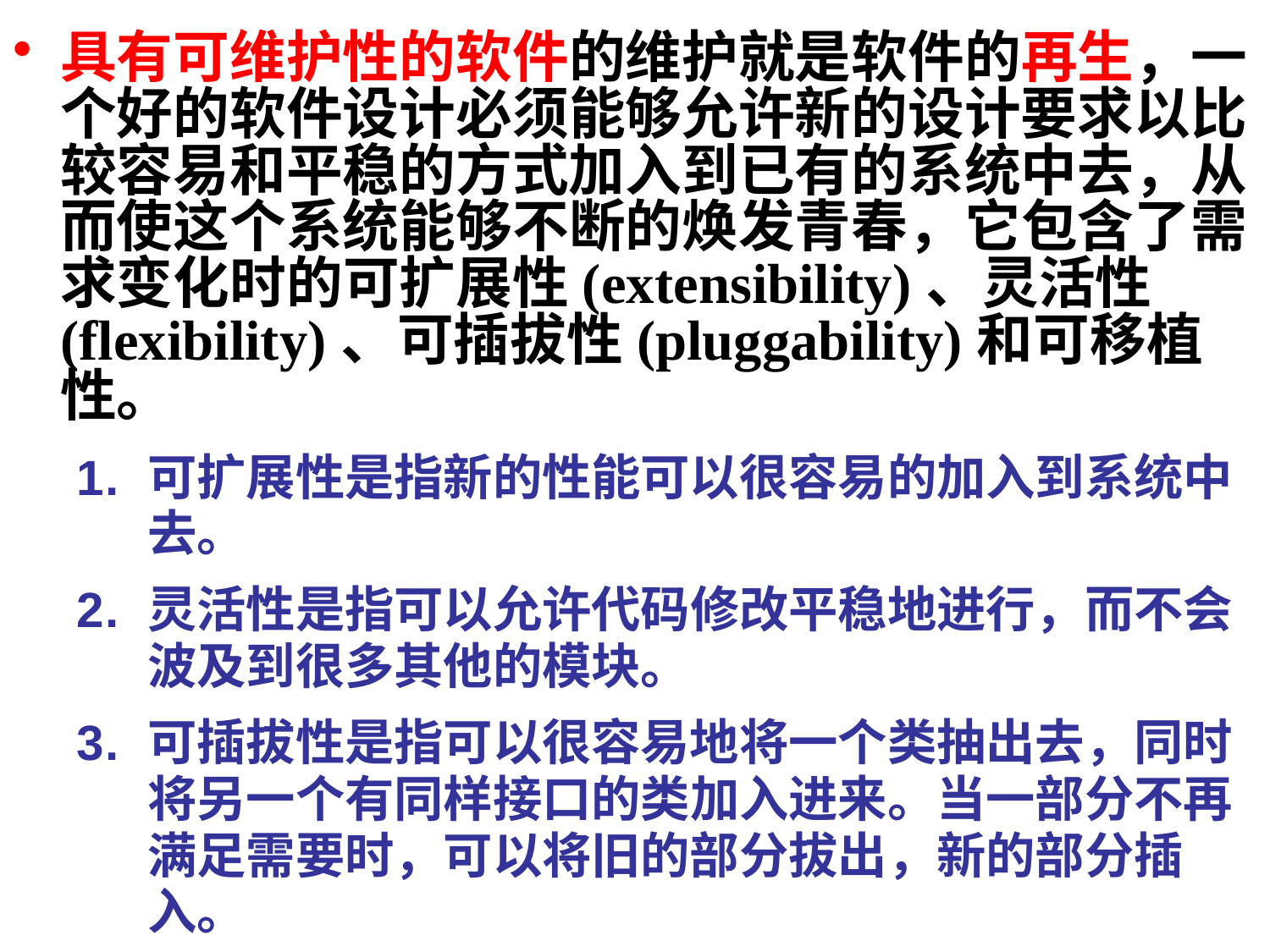

具有可维护性的软件的维护就是软件的再生，一个好的软件设计必须能够允许新的设计要求以比较容易和平稳的方式加入到已有的系统中去，从而使这个系统能够不断的焕发青春，它包含了需求变化时的可扩展性(extensibility)、灵活性(flexibility)、可插拔性(pluggability)和可移植性。
可扩展性是指新的性能可以很容易的加入到系统中去。
灵活性是指可以允许代码修改平稳地进行，而不会波及到很多其他的模块。
可插拔性是指可以很容易地将一个类抽出去，同时将另一个有同样接口的类加入进来。当一部分不再满足需要时，可以将旧的部分拔出，新的部分插入。
可移植性则是软件在不同的平台上运行的能力。